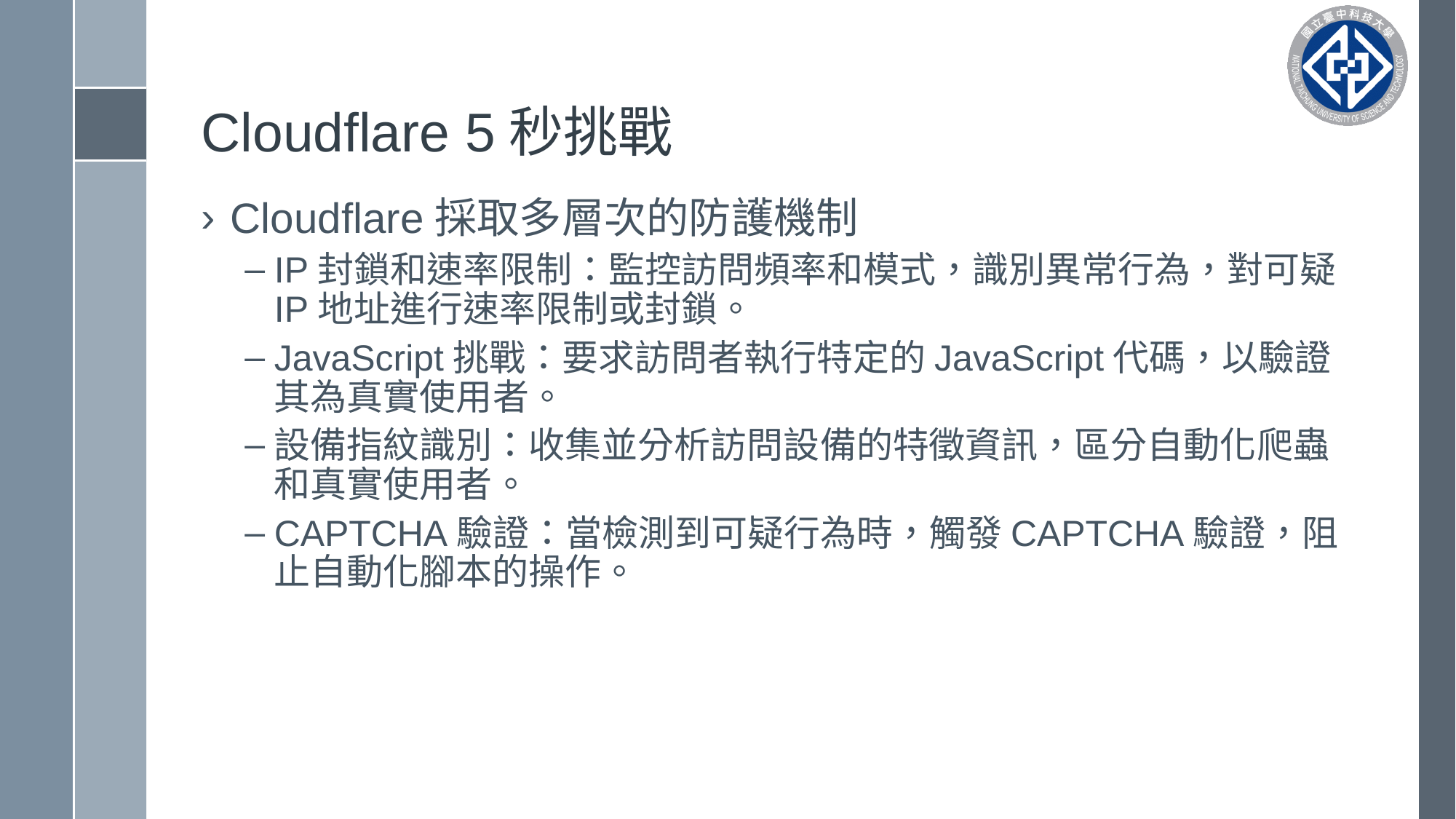

# Cloudflare 5秒挑戰
Cloudflare採取多層次的防護機制
IP封鎖和速率限制：監控訪問頻率和模式，識別異常行為，對可疑IP地址進行速率限制或封鎖。
JavaScript挑戰：要求訪問者執行特定的JavaScript代碼，以驗證其為真實使用者。
設備指紋識別：收集並分析訪問設備的特徵資訊，區分自動化爬蟲和真實使用者。
CAPTCHA驗證：當檢測到可疑行為時，觸發CAPTCHA驗證，阻止自動化腳本的操作。